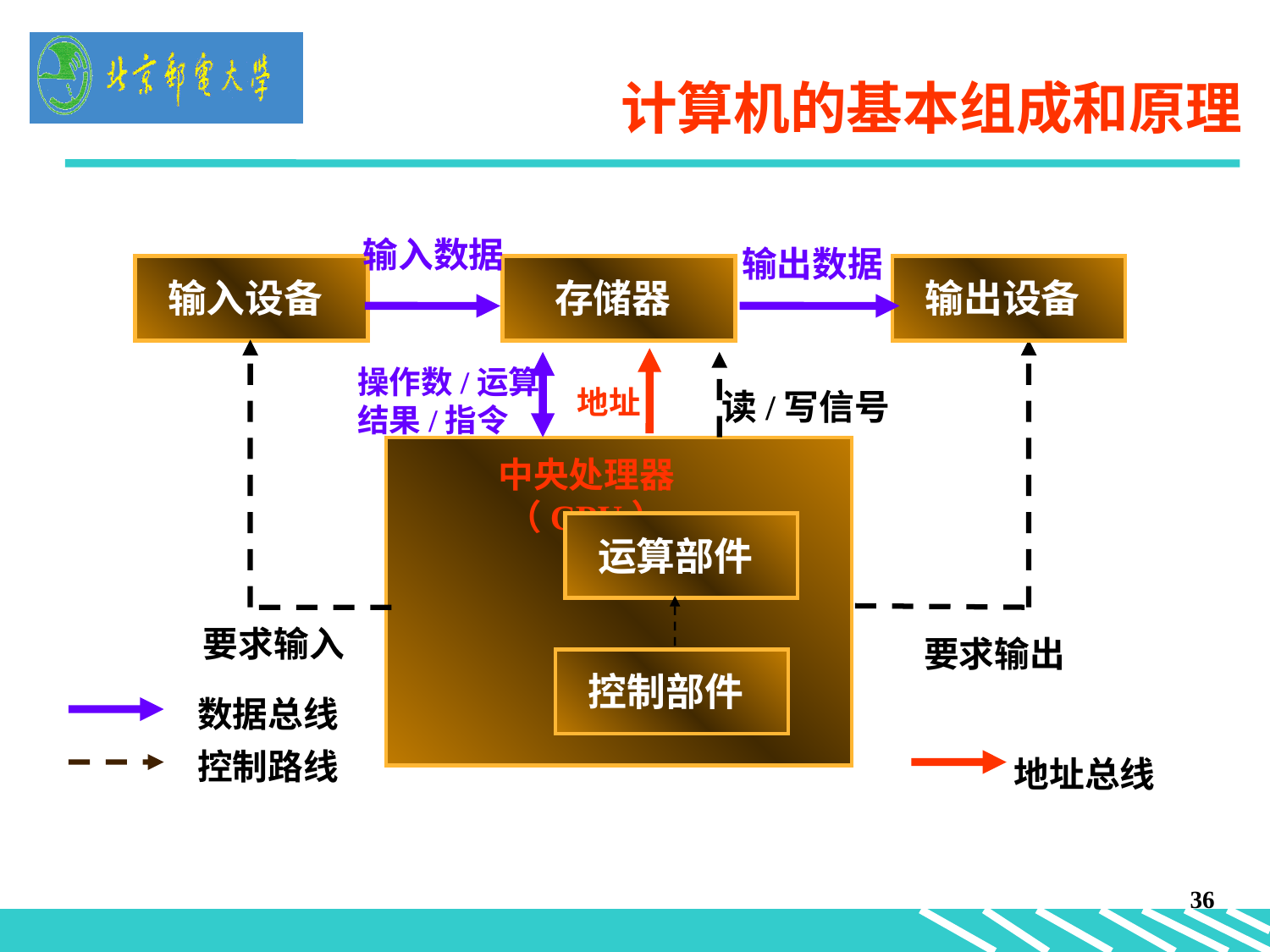

计算机的基本组成和原理
输入数据
输出数据

输入设备

存储器

输出设备

地址

读/写信号

操作数/运算结果/指令

中央处理器（CPU）

运算部件

要求输入
要求输出

控制部件
数据总线

控制路线
 地址总线

36